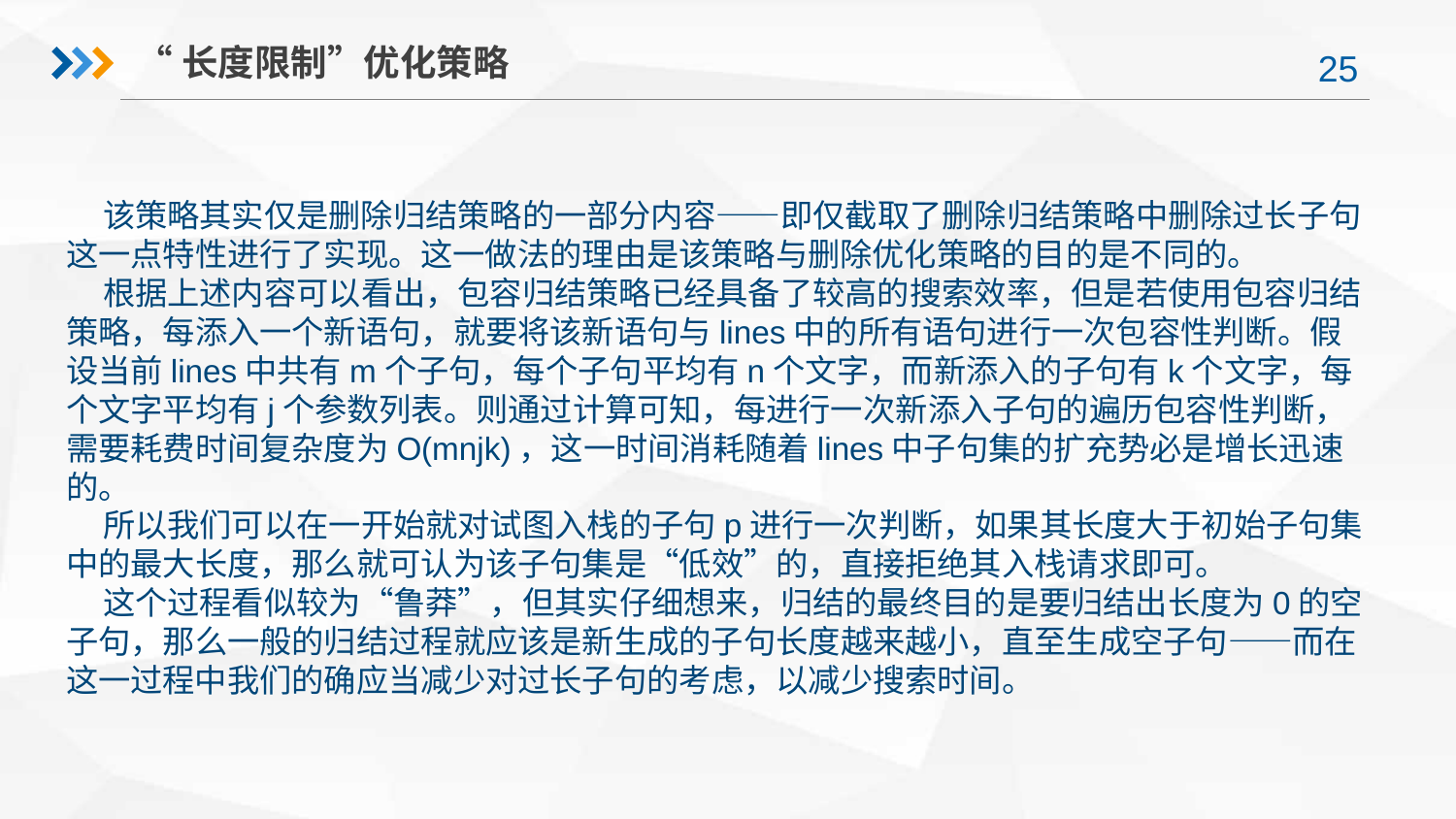

“长度限制”优化策略
    该策略其实仅是删除归结策略的一部分内容——即仅截取了删除归结策略中删除过长子句这一点特性进行了实现。这一做法的理由是该策略与删除优化策略的目的是不同的。
    根据上述内容可以看出，包容归结策略已经具备了较高的搜索效率，但是若使用包容归结策略，每添入一个新语句，就要将该新语句与lines中的所有语句进行一次包容性判断。假设当前lines中共有m个子句，每个子句平均有n个文字，而新添入的子句有k个文字，每个文字平均有j个参数列表。则通过计算可知，每进行一次新添入子句的遍历包容性判断，需要耗费时间复杂度为O(mnjk)，这一时间消耗随着lines中子句集的扩充势必是增长迅速的。
    所以我们可以在一开始就对试图入栈的子句p进行一次判断，如果其长度大于初始子句集中的最大长度，那么就可认为该子句集是“低效”的，直接拒绝其入栈请求即可。
    这个过程看似较为“鲁莽”，但其实仔细想来，归结的最终目的是要归结出长度为0的空子句，那么一般的归结过程就应该是新生成的子句长度越来越小，直至生成空子句——而在这一过程中我们的确应当减少对过长子句的考虑，以减少搜索时间。